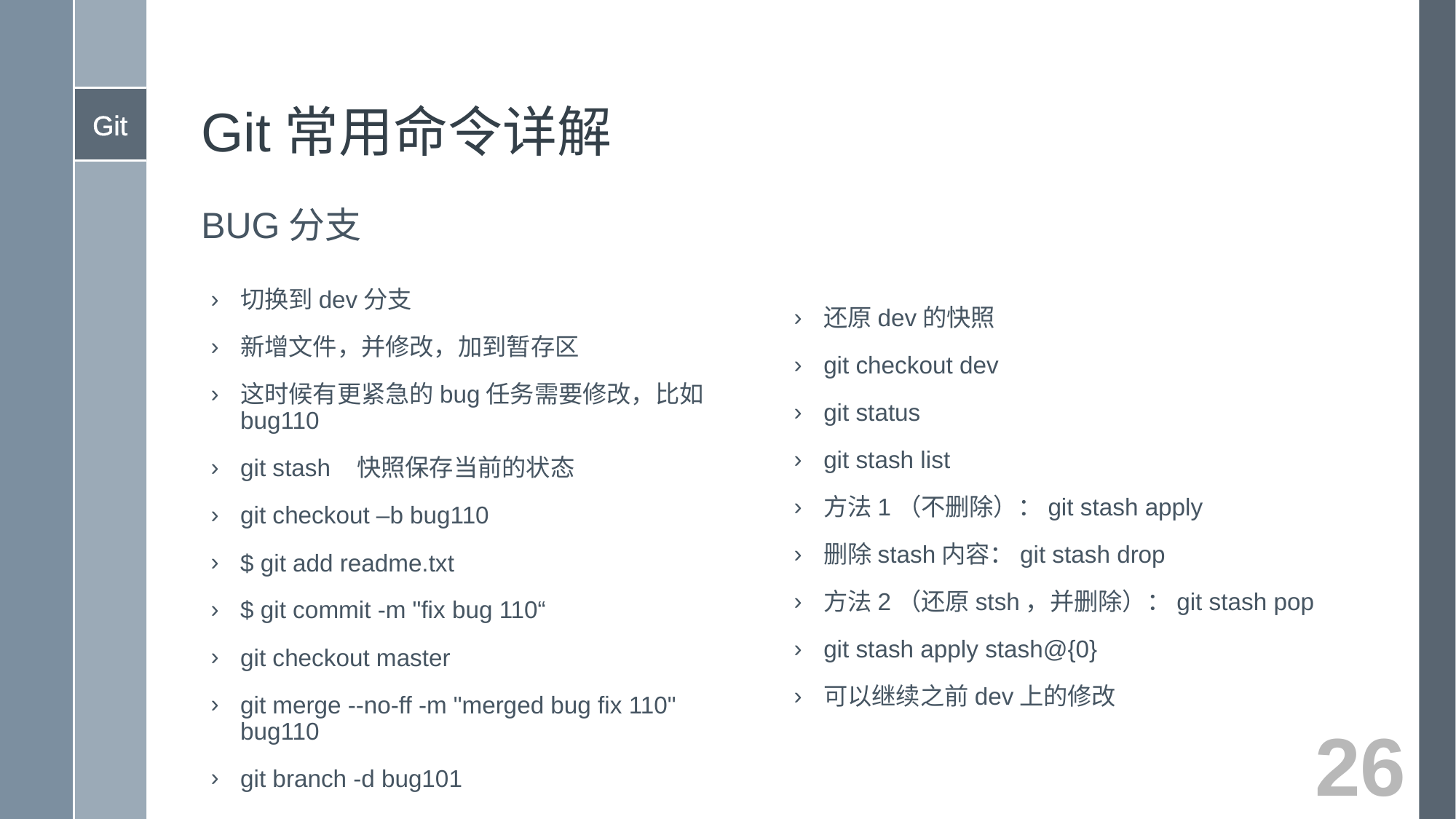

# Git常用命令详解
Bug分支

切换到dev分支
新增文件，并修改，加到暂存区
这时候有更紧急的bug任务需要修改，比如bug110
git stash   快照保存当前的状态
git checkout –b bug110
$ git add readme.txt
$ git commit -m "fix bug 110“
git checkout master
git merge --no-ff -m "merged bug fix 110"  bug110
git branch -d bug101

还原dev的快照
git checkout dev
git status
git stash list
方法1（不删除）：git stash apply
删除stash内容：git stash drop
方法2（还原stsh，并删除）：git stash pop
git stash apply stash@{0}
可以继续之前dev上的修改

26